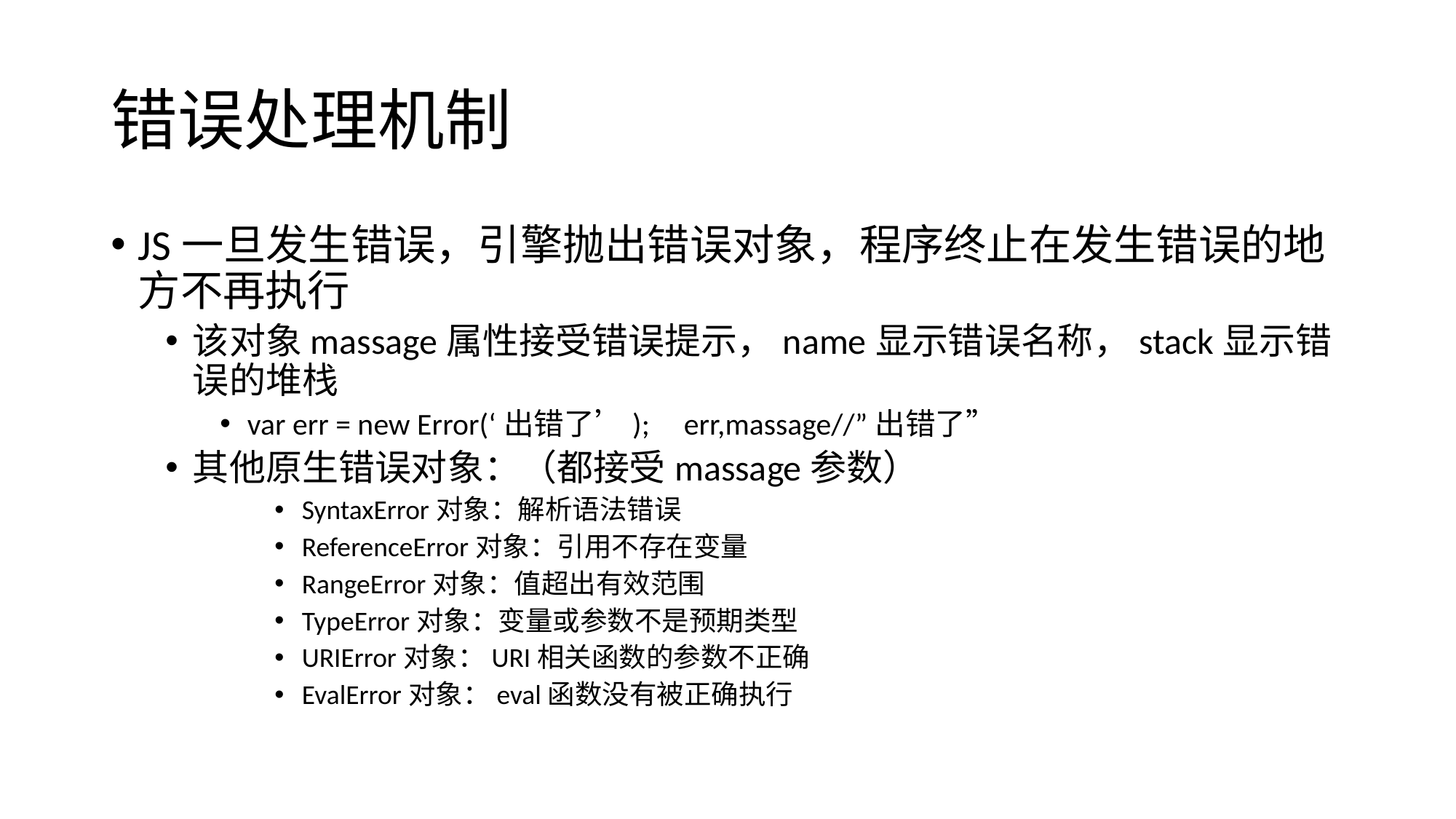

# 错误处理机制
JS一旦发生错误，引擎抛出错误对象，程序终止在发生错误的地方不再执行
该对象massage属性接受错误提示，name显示错误名称，stack显示错误的堆栈
var err = new Error(‘出错了’);	err,massage//”出错了”
其他原生错误对象：（都接受massage参数）
SyntaxError对象：解析语法错误
ReferenceError对象：引用不存在变量
RangeError对象：值超出有效范围
TypeError对象：变量或参数不是预期类型
URIError对象：URI相关函数的参数不正确
EvalError对象：eval函数没有被正确执行